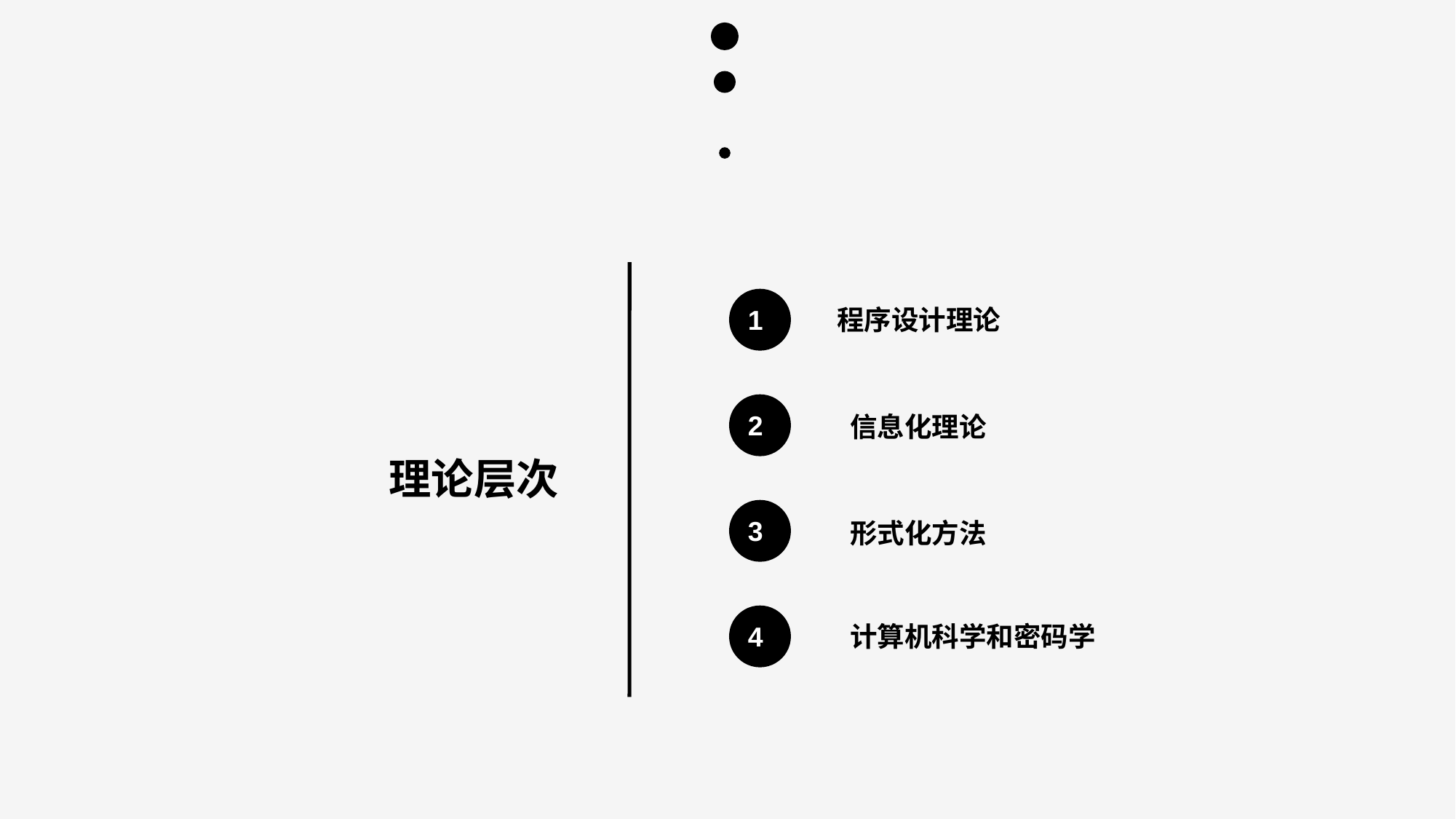

1
程序设计理论

2
信息化理论
理论层次

3
形式化方法

4
计算机科学和密码学